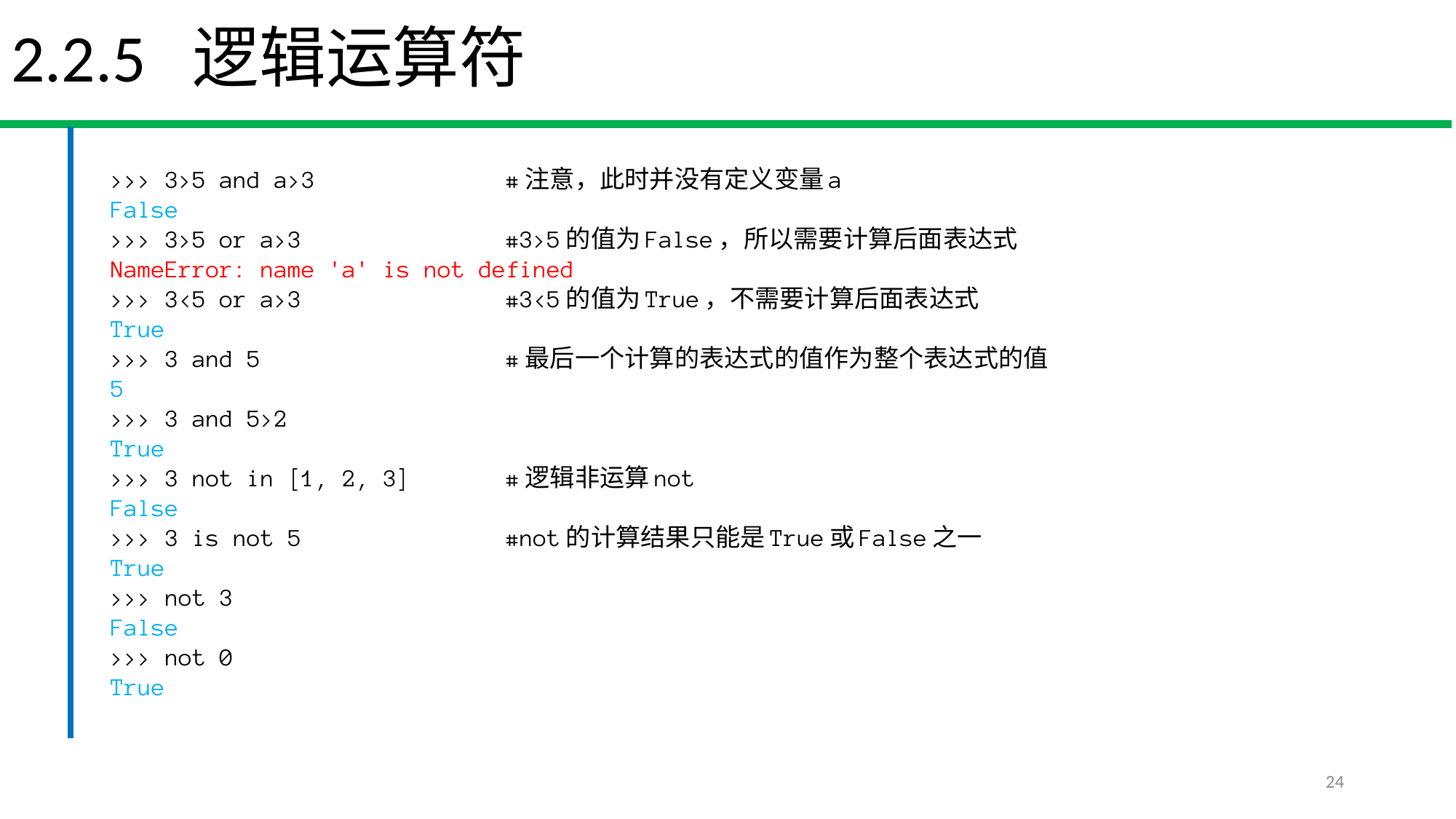

2.2.5  逻辑运算符
>>> 3>5 and a>3              #注意，此时并没有定义变量a
False
>>> 3>5 or a>3               #3>5的值为False，所以需要计算后面表达式
NameError: name 'a' is not defined
>>> 3<5 or a>3               #3<5的值为True，不需要计算后面表达式
True
>>> 3 and 5                  #最后一个计算的表达式的值作为整个表达式的值
5
>>> 3 and 5>2
True
>>> 3 not in [1, 2, 3]       #逻辑非运算not
False
>>> 3 is not 5               #not的计算结果只能是True或False之一
True
>>> not 3
False
>>> not 0
True
24